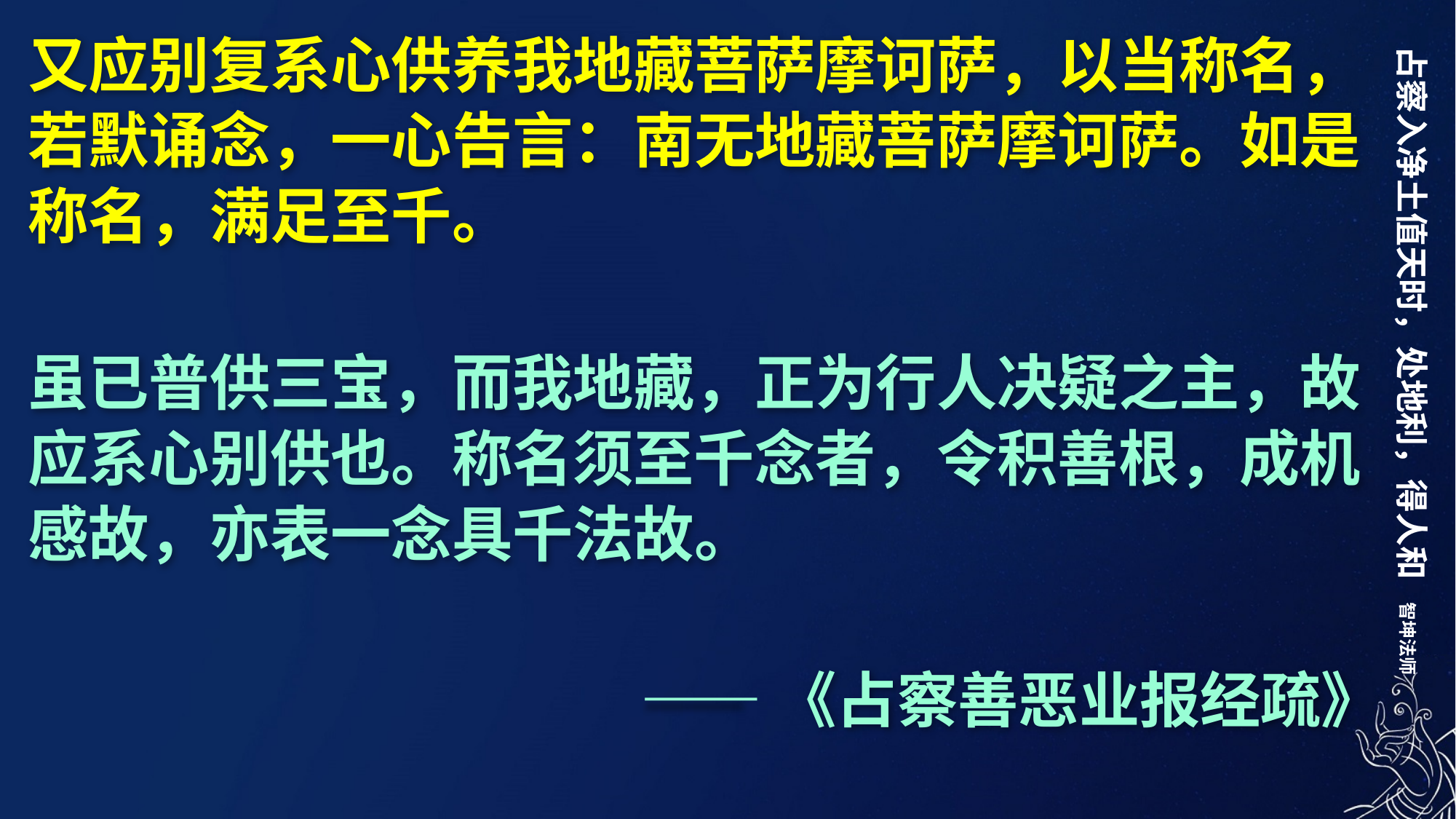

又应别复系心供养我地藏菩萨摩诃萨，以当称名，若默诵念，一心告言：南无地藏菩萨摩诃萨。如是称名，满足至千。

虽已普供三宝，而我地藏，正为行人决疑之主，故应系心别供也。称名须至千念者，令积善根，成机感故，亦表一念具千法故。

——《占察善恶业报经疏》